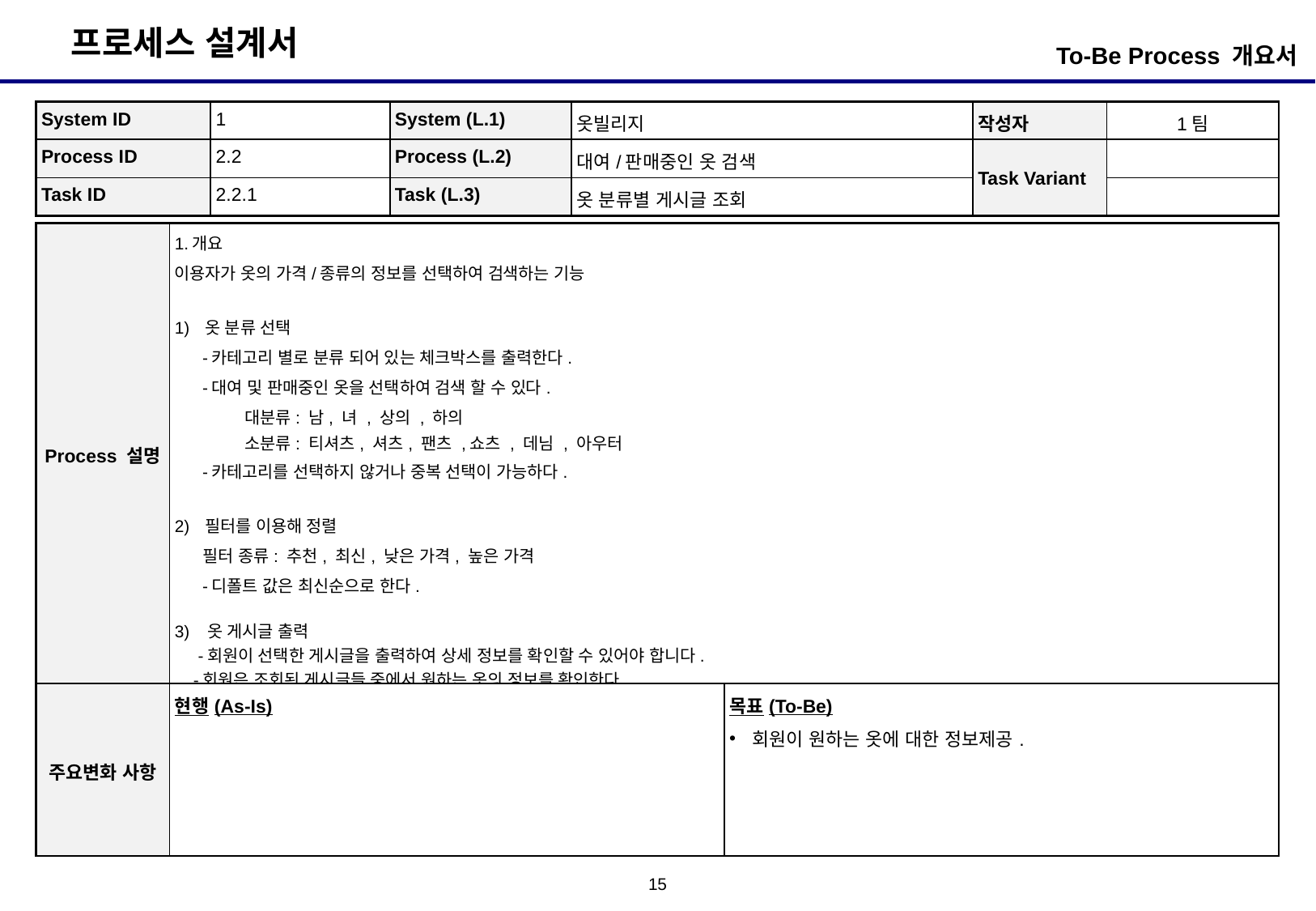

To-Be Process 개요서
| System ID | 1 | System (L.1) | 옷빌리지 | 작성자 | 1팀 |
| --- | --- | --- | --- | --- | --- |
| Process ID | 2.2 | Process (L.2) | 대여/판매중인 옷 검색 | Task Variant |  |
| Task ID | 2.2.1 | Task (L.3) | 옷 분류별 게시글 조회 |  |  |
| Process 설명 | 1.개요 이용자가 옷의 가격/종류의 정보를 선택하여 검색하는 기능 옷 분류 선택 -카테고리 별로 분류 되어 있는 체크박스를 출력한다. -대여 및 판매중인 옷을 선택하여 검색 할 수 있다. 대분류: 남, 녀 , 상의 , 하의 소분류: 티셔츠, 셔츠, 팬츠 ,쇼츠 , 데님 , 아우터 -카테고리를 선택하지 않거나 중복 선택이 가능하다. 필터를 이용해 정렬 필터 종류: 추천, 최신, 낮은 가격, 높은 가격 -디폴트 값은 최신순으로 한다. 3) 옷 게시글 출력 -회원이 선택한 게시글을 출력하여 상세 정보를 확인할 수 있어야 합니다. -회원은 조회된 게시글들 중에서 원하는 옷의 정보를 확인한다. -게시글에는 옷의 사진, 설명, 가격, 사이즈 등의 정보가 포함된다. |  |
| --- | --- | --- |
| 주요변화 사항 | 현행(As-Is) | 목표(To-Be) 회원이 원하는 옷에 대한 정보제공. |